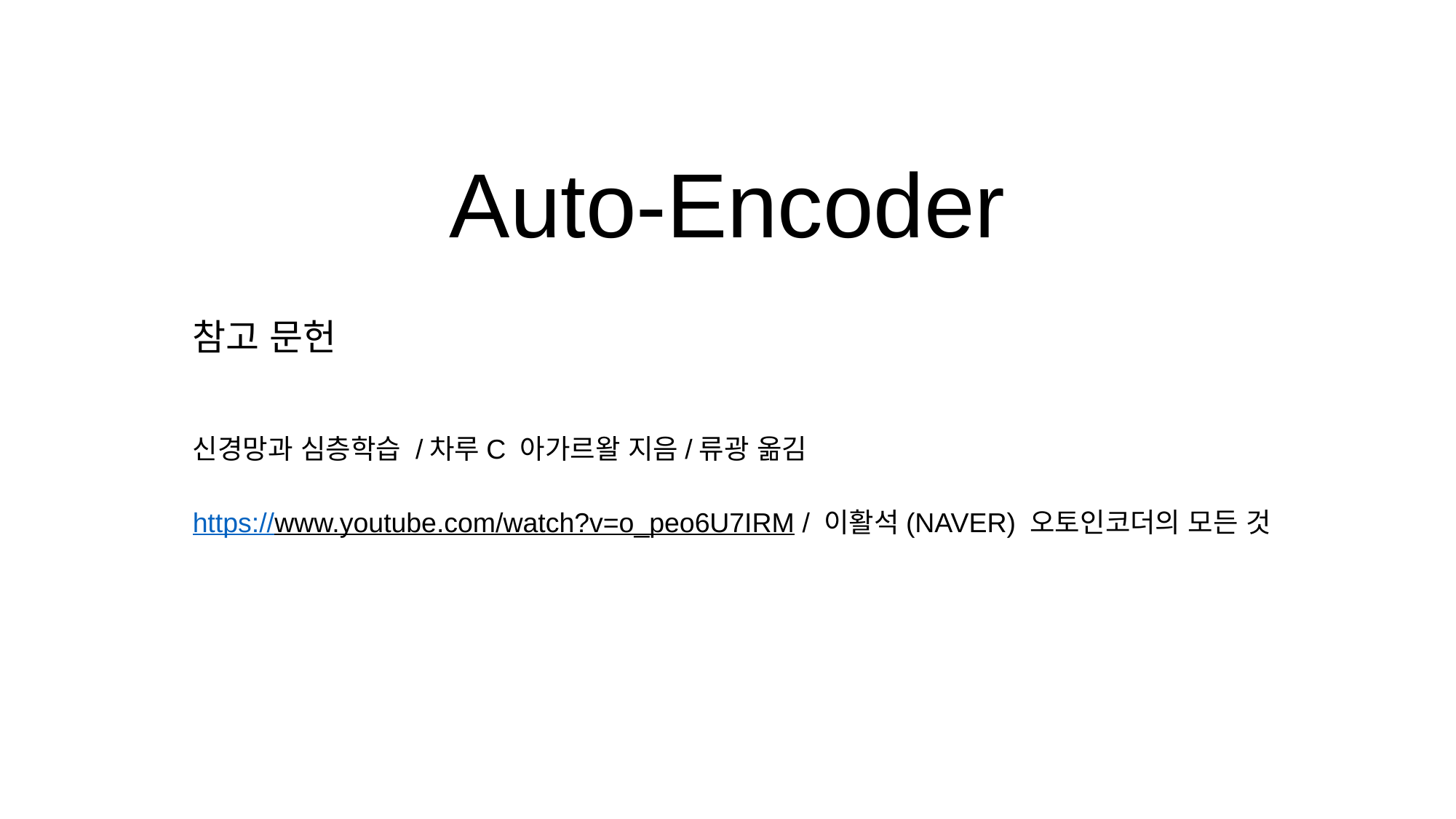

# Auto-Encoder
참고 문헌
신경망과 심층학습 /차루C 아가르왈 지음/류광 옮김
https://www.youtube.com/watch?v=o_peo6U7IRM / 이활석(NAVER) 오토인코더의 모든 것